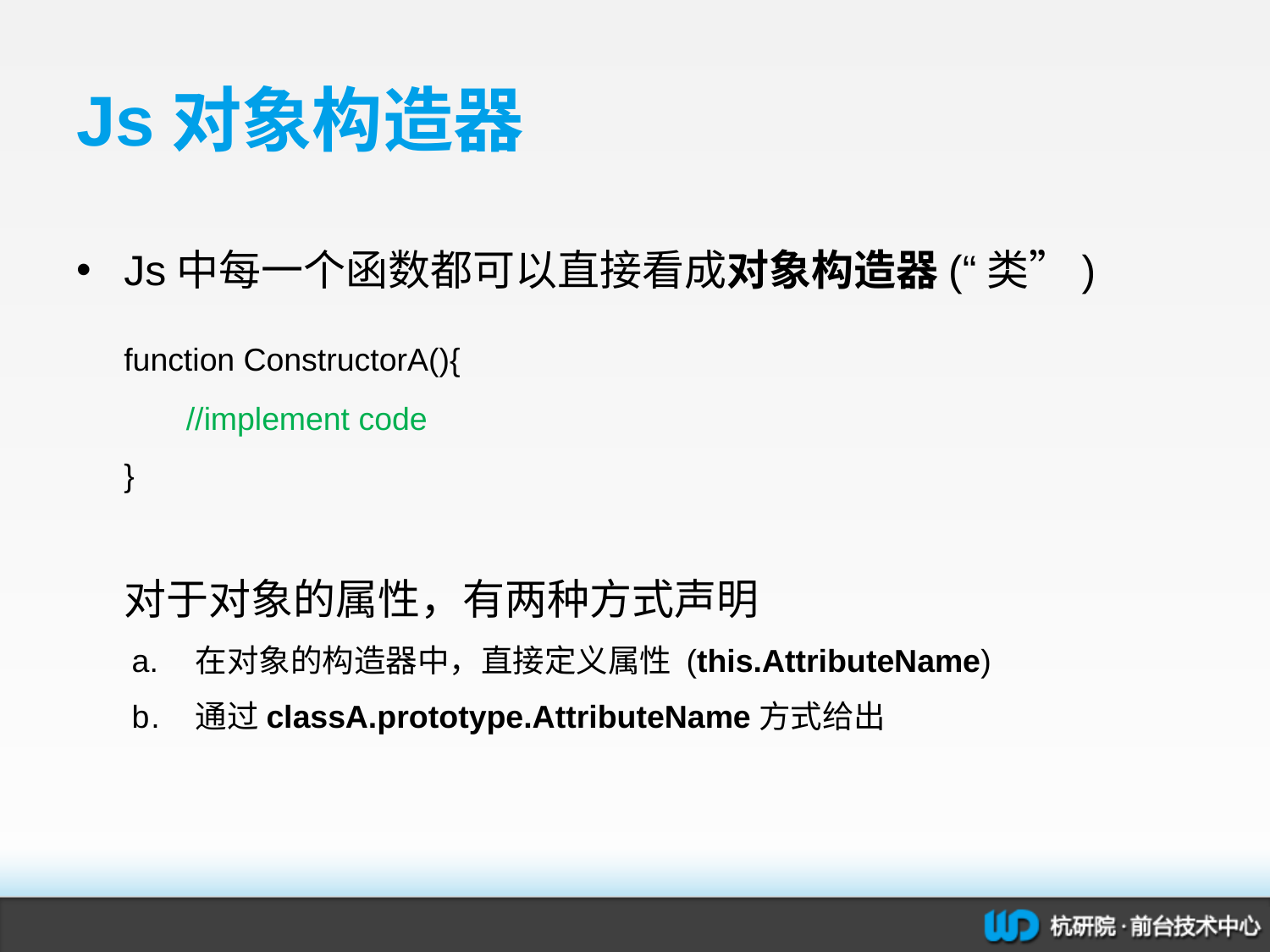

# Js对象构造器
Js中每一个函数都可以直接看成对象构造器(“类”)
	function ConstructorA(){
	       //implement code
	}

	对于对象的属性，有两种方式声明
在对象的构造器中，直接定义属性 (this.AttributeName)
通过classA.prototype.AttributeName方式给出